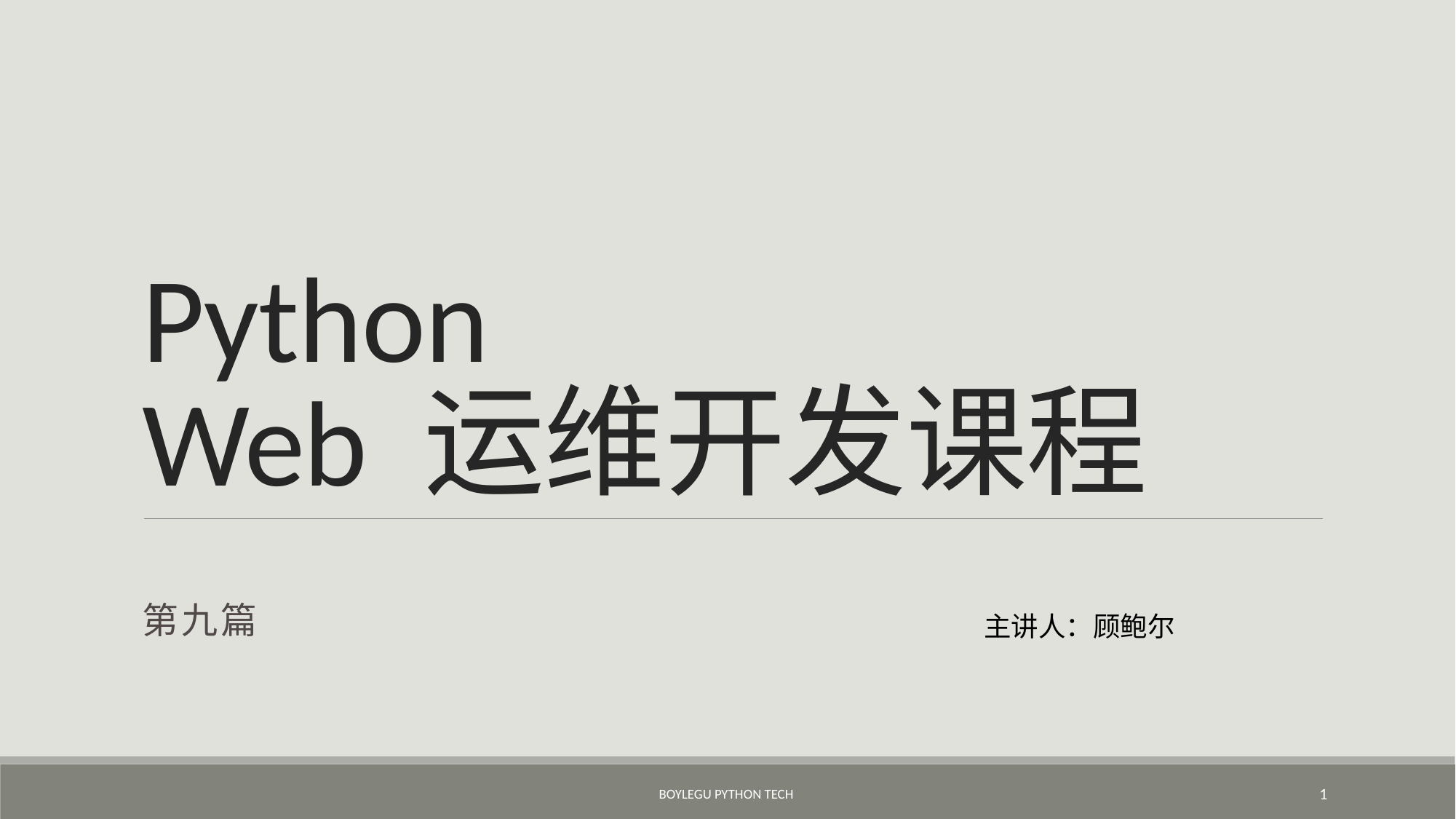

# Python Web 运维开发课程

第九篇
主讲人：顾鲍尔
BoyleGu Python Tech
1